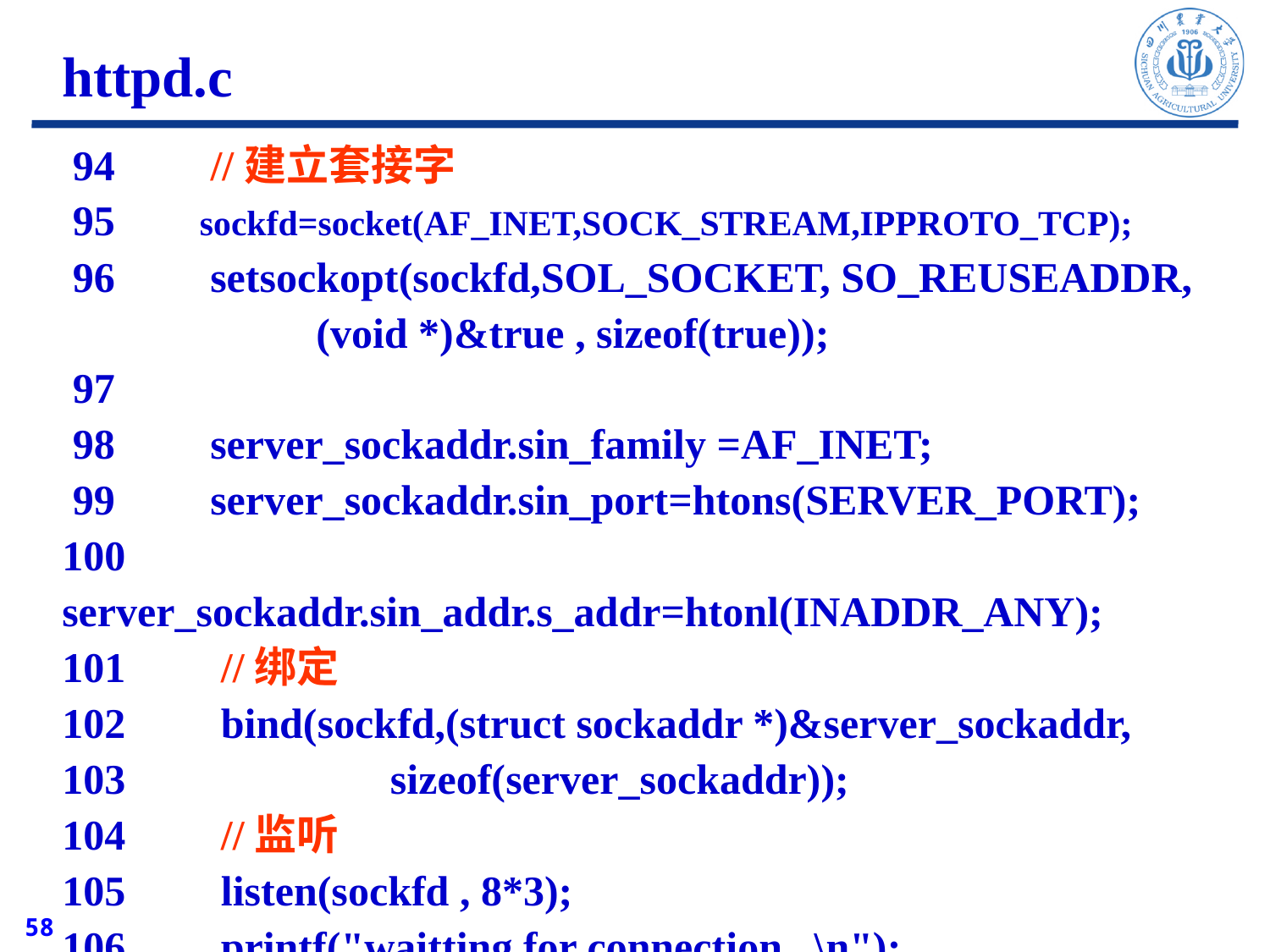

httpd.c
 94         //建立套接字
 95        sockfd=socket(AF_INET,SOCK_STREAM,IPPROTO_TCP);
 96         setsockopt(sockfd,SOL_SOCKET, SO_REUSEADDR,
                        (void *)&true , sizeof(true));
 97
 98         server_sockaddr.sin_family =AF_INET;
 99         server_sockaddr.sin_port=htons(SERVER_PORT);
100         server_sockaddr.sin_addr.s_addr=htonl(INADDR_ANY);
101         //绑定
102         bind(sockfd,(struct sockaddr *)&server_sockaddr,
103                         sizeof(server_sockaddr));
104         //监听
         listen(sockfd , 8*3);
         printf("waitting for connection...\n");